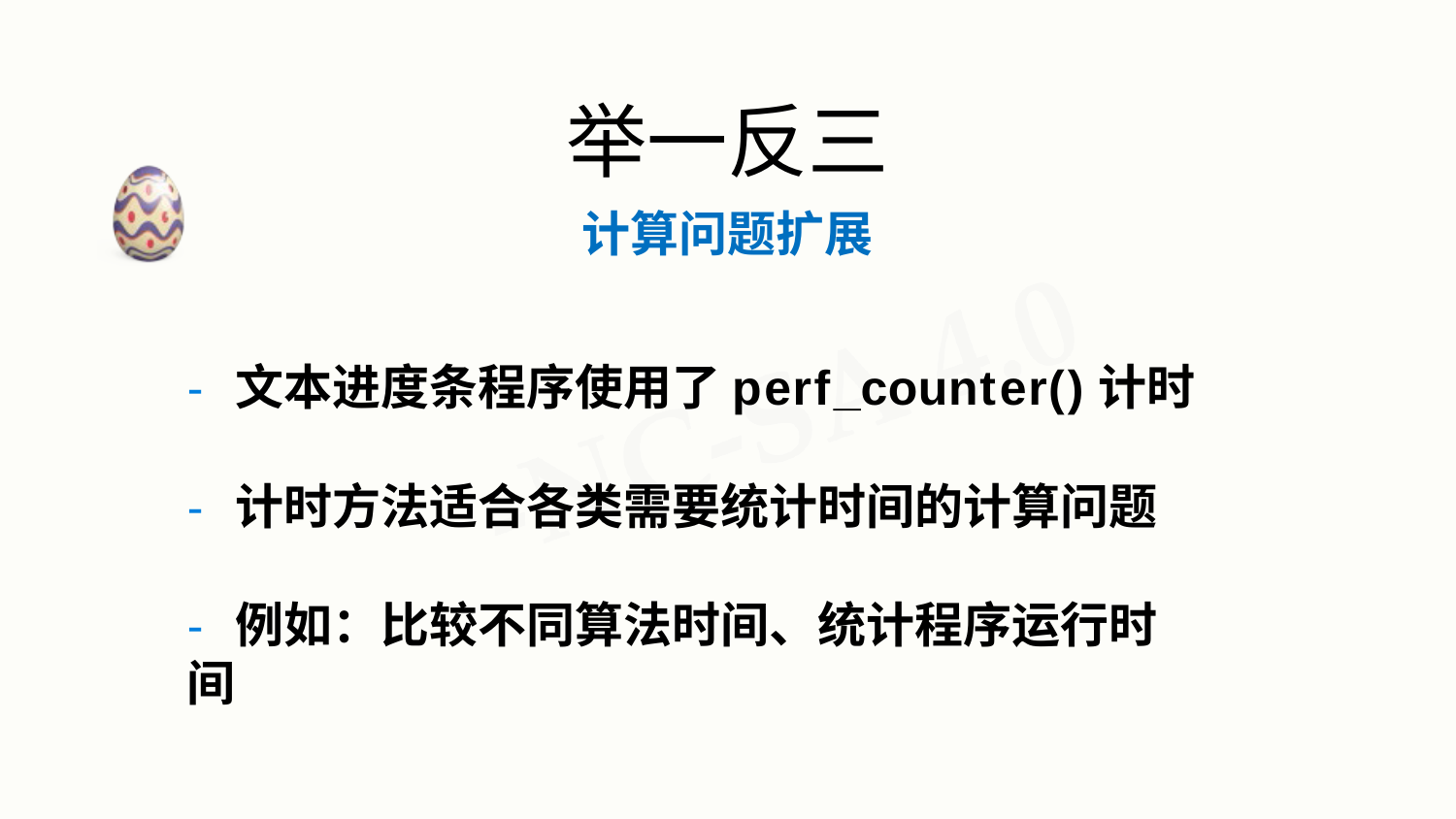

# 举一反三

计算问题扩展

- 文本进度条程序使用了perf_counter()计时

- 计时方法适合各类需要统计时间的计算问题

- 例如：比较不同算法时间、统计程序运行时间